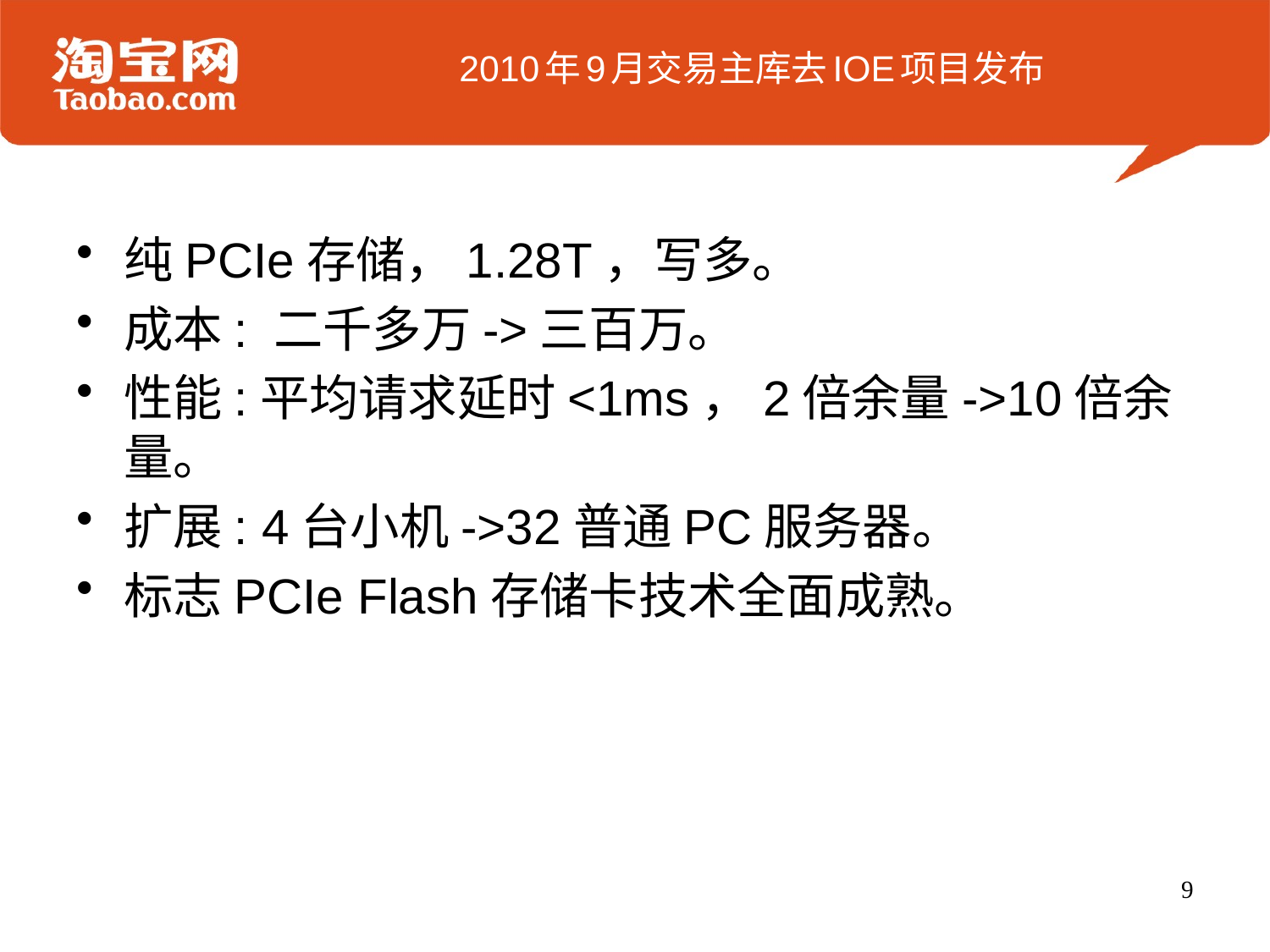

# 2010年9月交易主库去IOE项目发布
纯PCIe存储，1.28T，写多。
成本: 二千多万->三百万。
性能:平均请求延时<1ms，2倍余量->10倍余量。
扩展: 4台小机->32普通PC服务器。
标志PCIe Flash存储卡技术全面成熟。
9